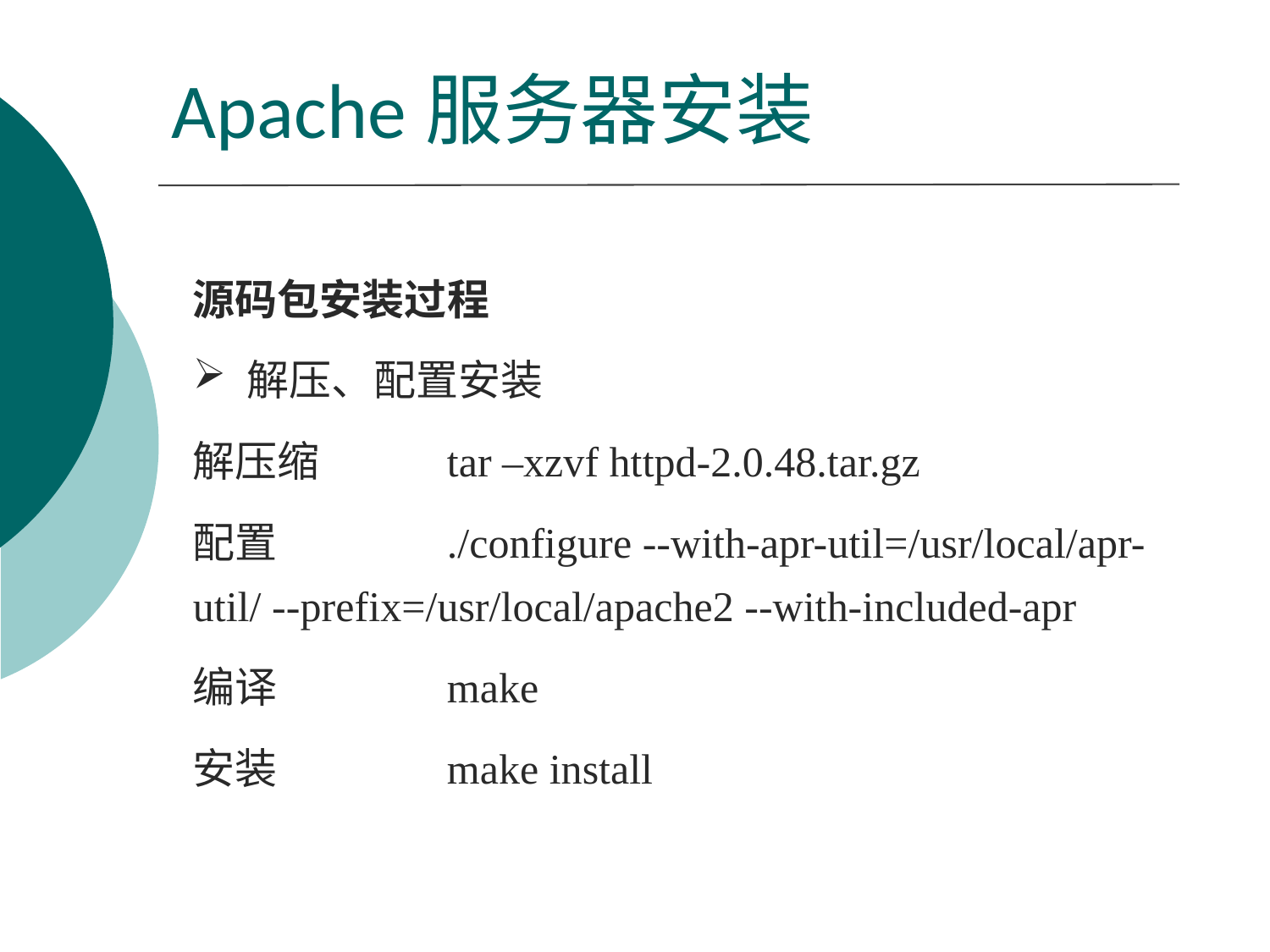

# Apache服务器安装
源码包安装过程
 解压、配置安装
解压缩	tar –xzvf httpd-2.0.48.tar.gz
配置		./configure --with-apr-util=/usr/local/apr-util/ --prefix=/usr/local/apache2 --with-included-apr
编译		make
安装		make install